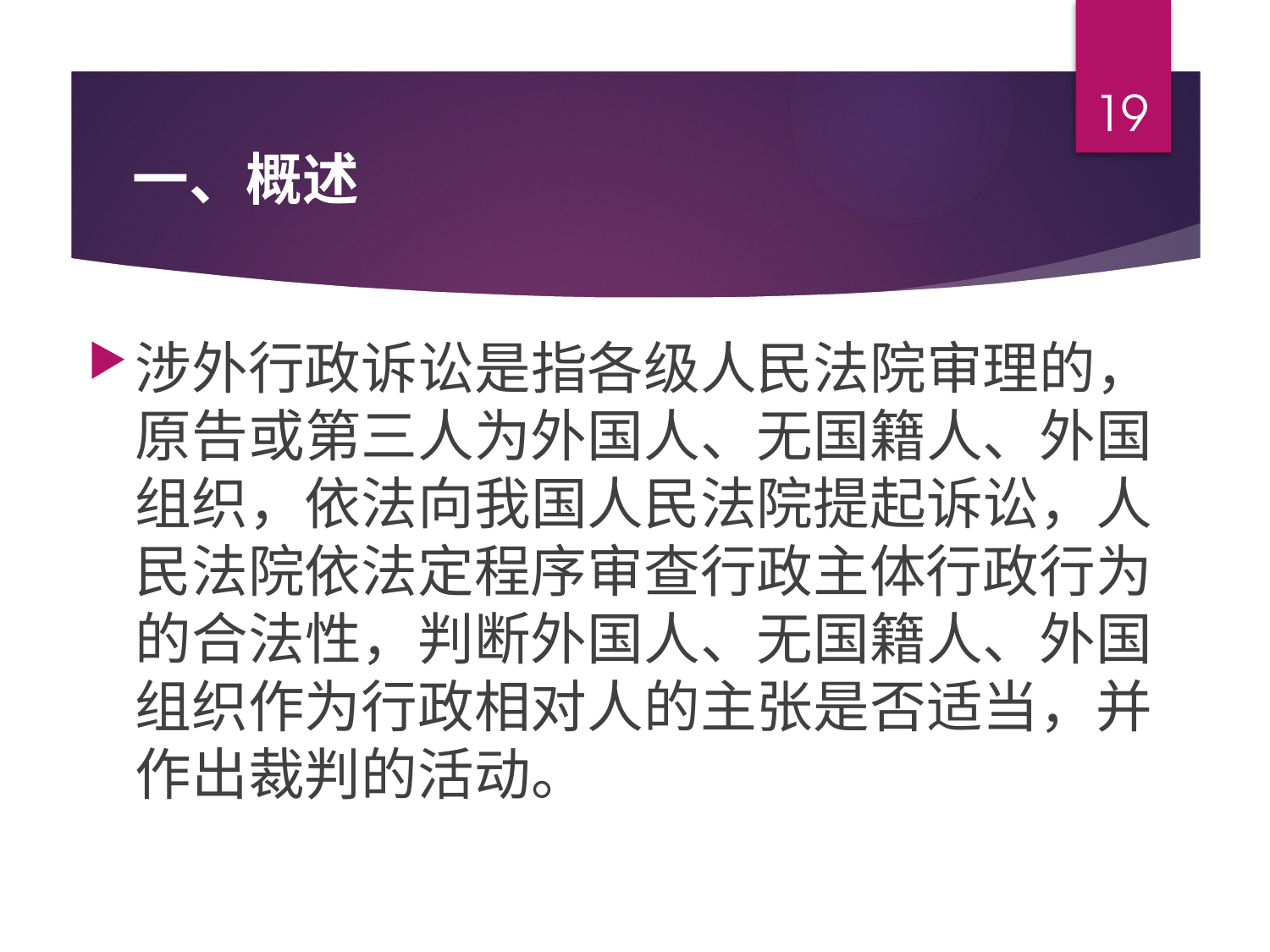

19
# 一、概述
涉外行政诉讼是指各级人民法院审理的，原告或第三人为外国人、无国籍人、外国组织，依法向我国人民法院提起诉讼，人民法院依法定程序审查行政主体行政行为的合法性，判断外国人、无国籍人、外国组织作为行政相对人的主张是否适当，并作出裁判的活动。